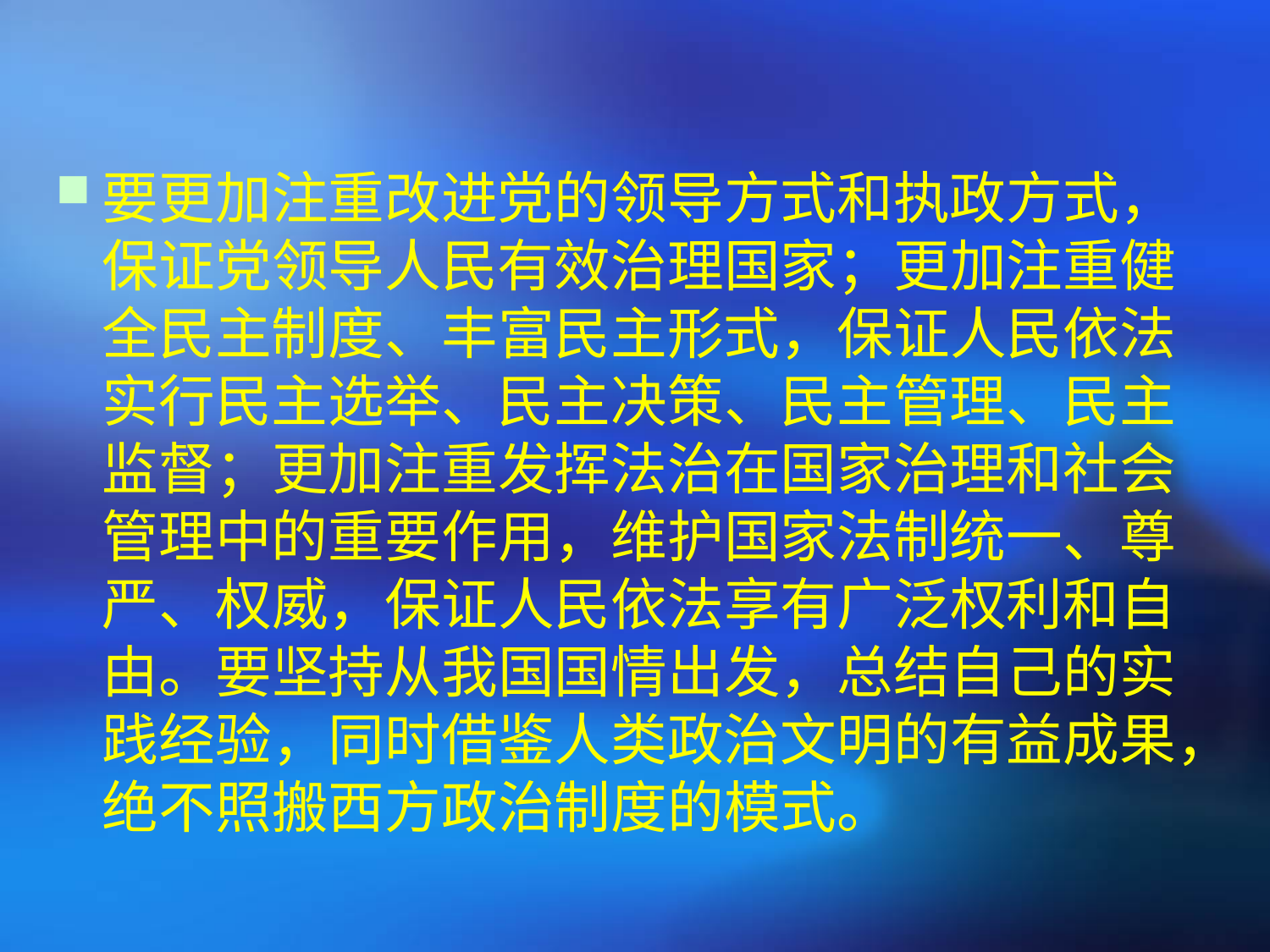

要更加注重改进党的领导方式和执政方式，保证党领导人民有效治理国家；更加注重健全民主制度、丰富民主形式，保证人民依法实行民主选举、民主决策、民主管理、民主监督；更加注重发挥法治在国家治理和社会管理中的重要作用，维护国家法制统一、尊严、权威，保证人民依法享有广泛权利和自由。要坚持从我国国情出发，总结自己的实践经验，同时借鉴人类政治文明的有益成果，绝不照搬西方政治制度的模式。